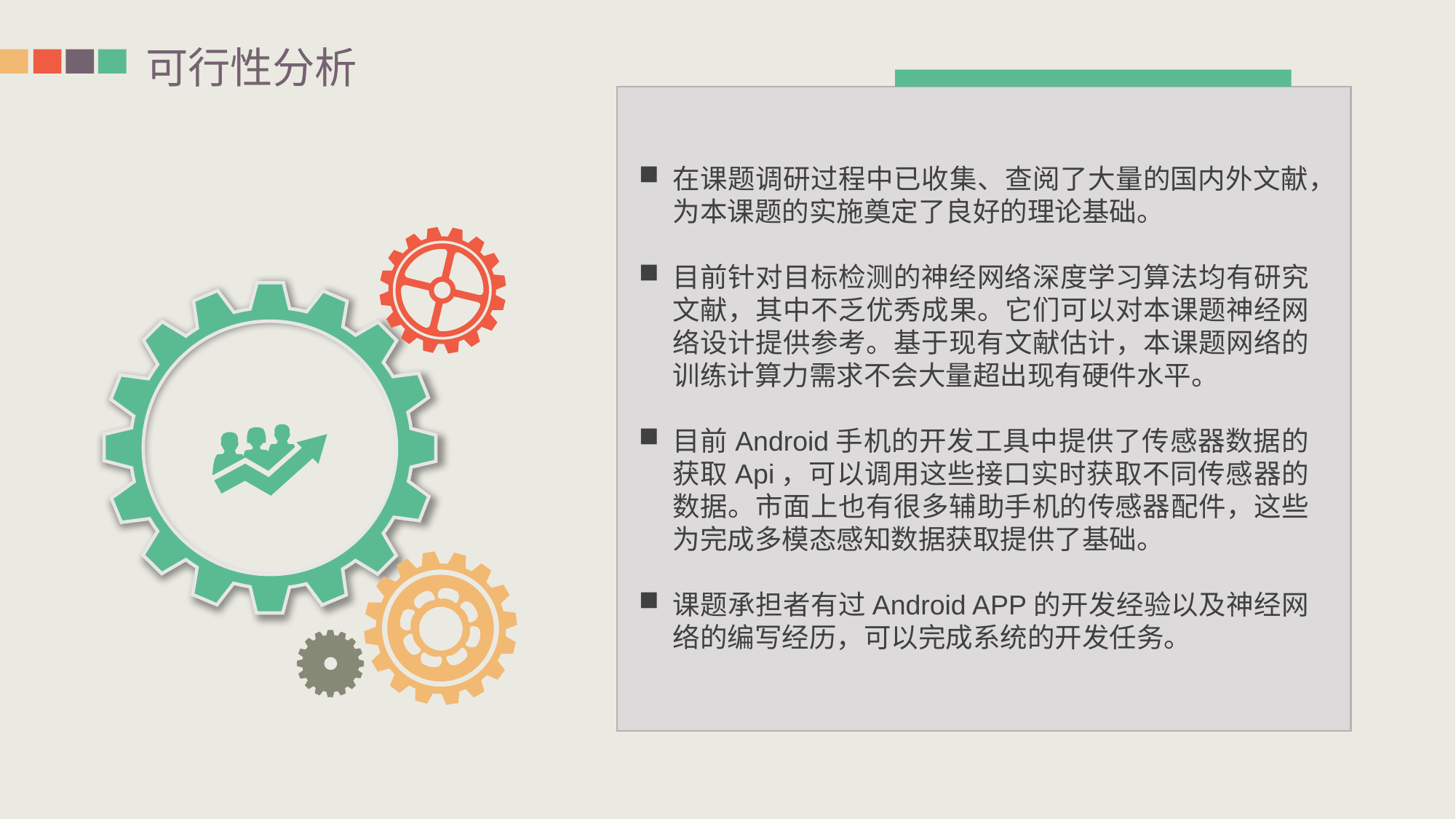

可行性分析

在课题调研过程中已收集、查阅了大量的国内外文献，为本课题的实施奠定了良好的理论基础。

目前针对目标检测的神经网络深度学习算法均有研究文献，其中不乏优秀成果。它们可以对本课题神经网络设计提供参考。基于现有文献估计，本课题网络的训练计算力需求不会大量超出现有硬件水平。

目前Android手机的开发工具中提供了传感器数据的获取Api，可以调用这些接口实时获取不同传感器的数据。市面上也有很多辅助手机的传感器配件，这些为完成多模态感知数据获取提供了基础。

课题承担者有过Android APP的开发经验以及神经网络的编写经历，可以完成系统的开发任务。